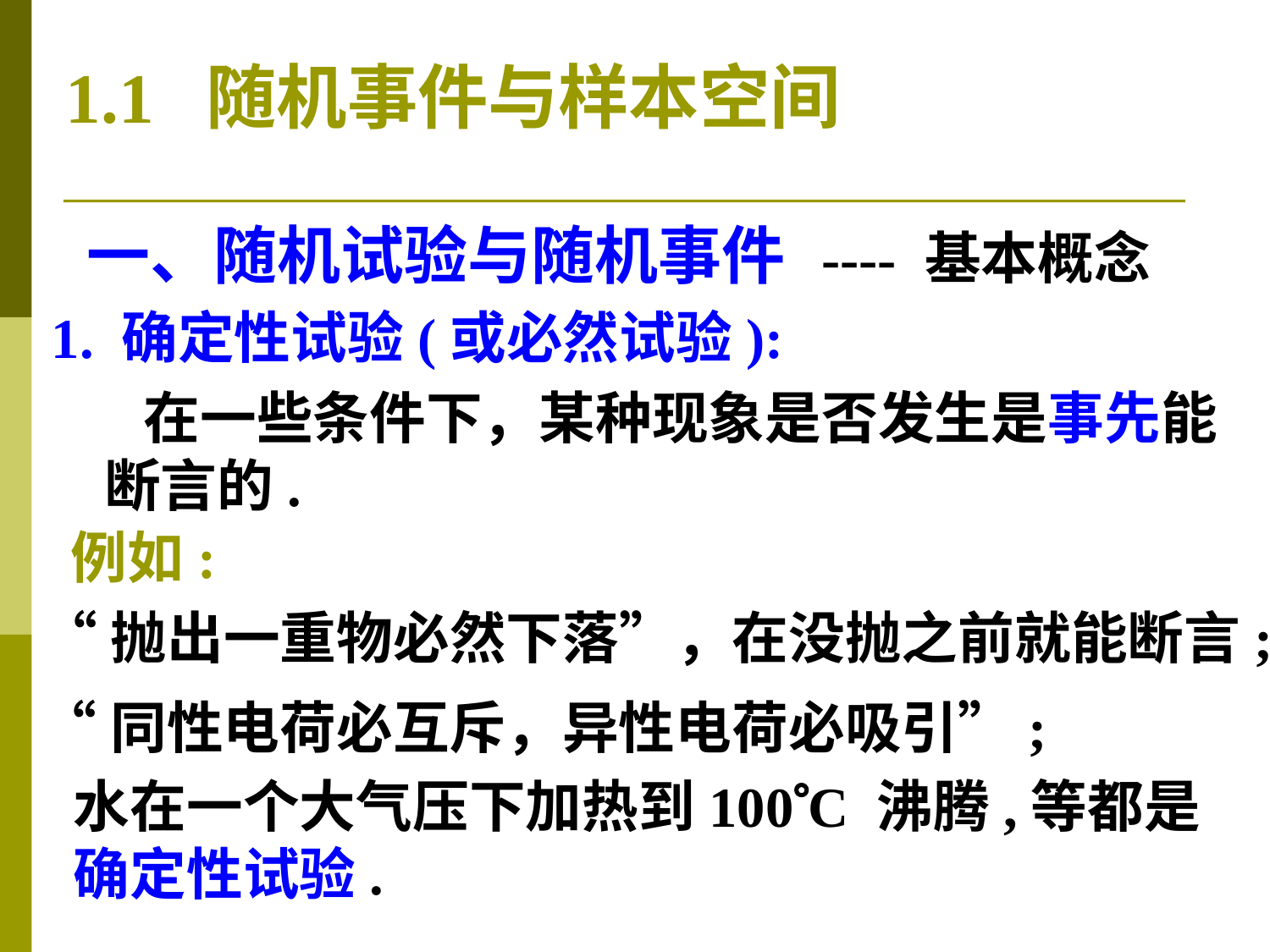

1.1  随机事件与样本空间
一、随机试验与随机事件
---- 基本概念
1. 确定性试验(或必然试验):
  在一些条件下，某种现象是否发生是事先能
断言的.
例如:
 “抛出一重物必然下落”，在没抛之前就能断言;
 “同性电荷必互斥，异性电荷必吸引”;
水在一个大气压下加热到100°C 沸腾,等都是
确定性试验.